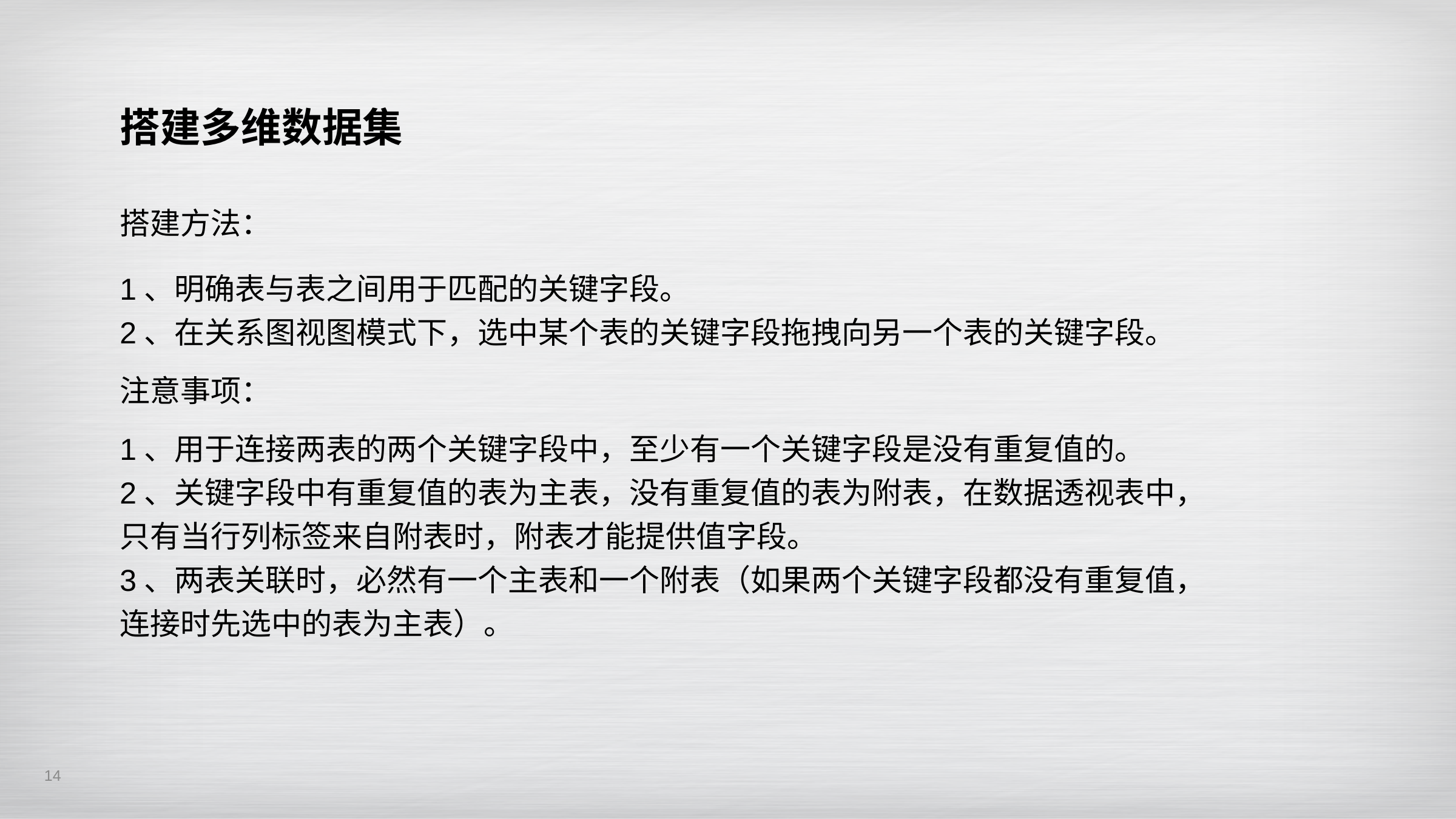

搭建多维数据集
搭建方法：
1、明确表与表之间用于匹配的关键字段。
2、在关系图视图模式下，选中某个表的关键字段拖拽向另一个表的关键字段。
注意事项：
1、用于连接两表的两个关键字段中，至少有一个关键字段是没有重复值的。
2、关键字段中有重复值的表为主表，没有重复值的表为附表，在数据透视表中，只有当行列标签来自附表时，附表才能提供值字段。
3、两表关联时，必然有一个主表和一个附表（如果两个关键字段都没有重复值，连接时先选中的表为主表）。